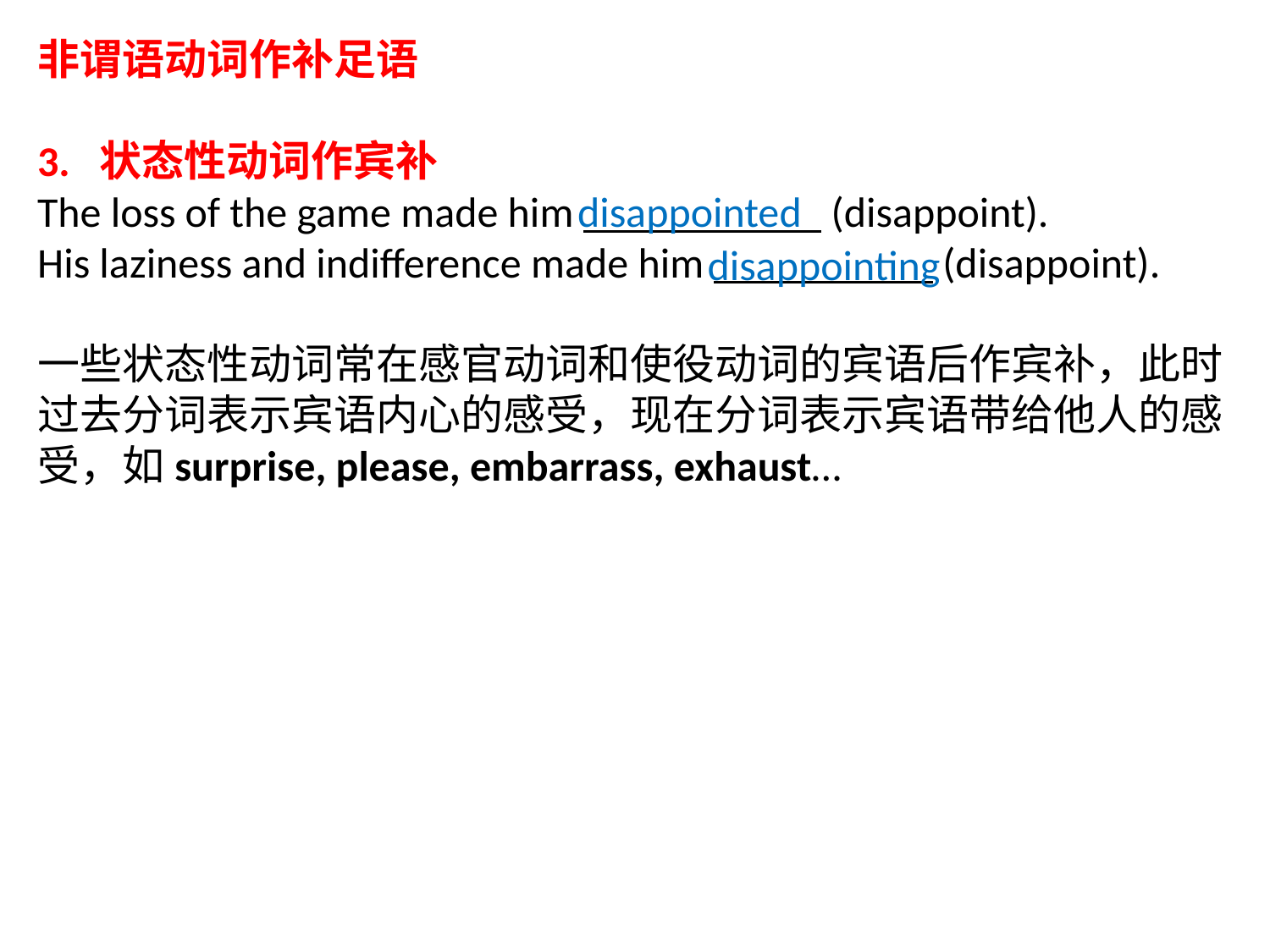

非谓语动词作补足语

3.  状态性动词作宾补
The loss of the game made him                           (disappoint).
His laziness and indifference made him                         (disappoint).

一些状态性动词常在感官动词和使役动词的宾语后作宾补，此时过去分词表示宾语内心的感受，现在分词表示宾语带给他人的感受，如surprise, please, embarrass, exhaust…
disappointed
disappointing